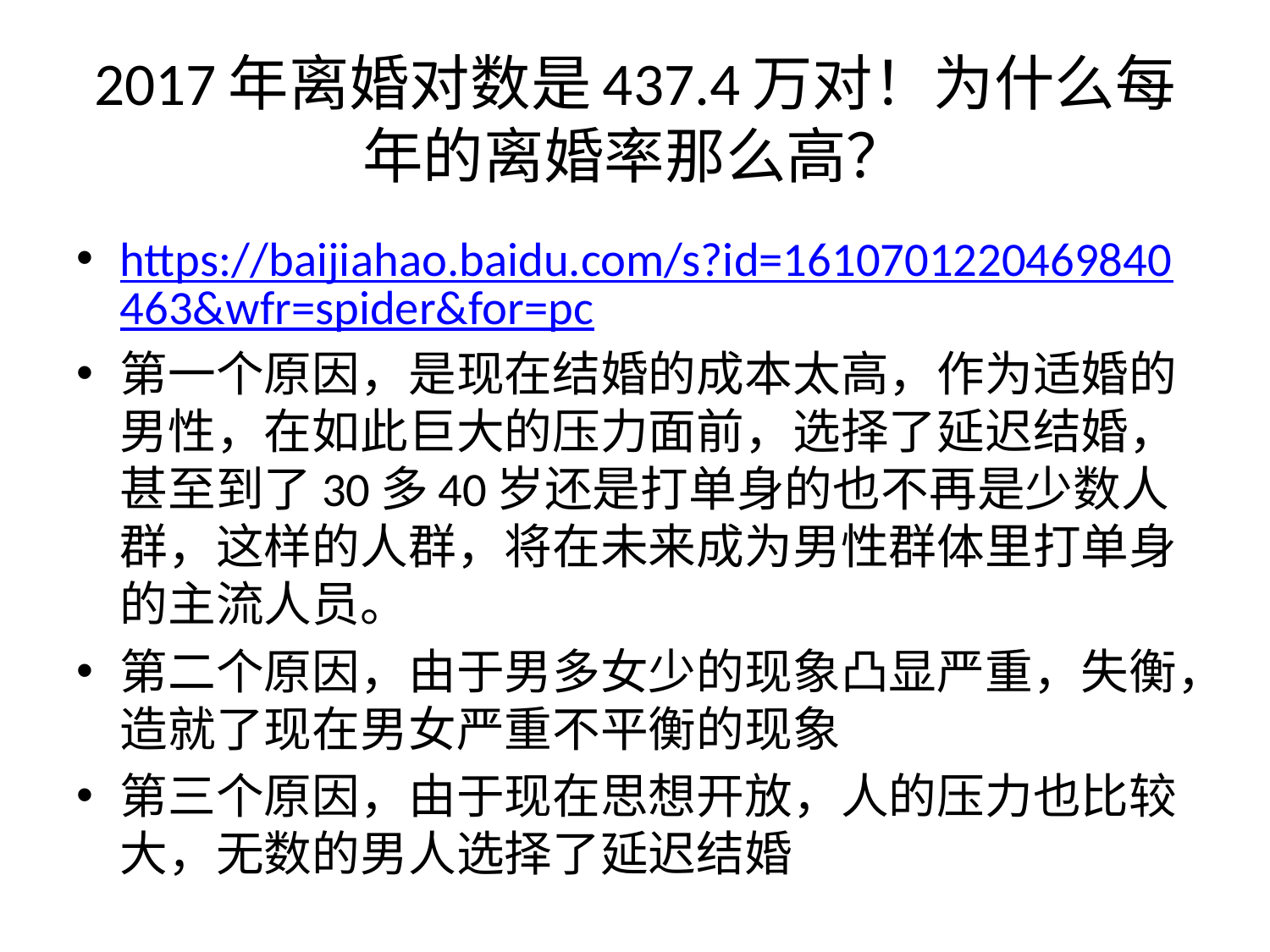

# 2017年离婚对数是437.4万对！为什么每年的离婚率那么高？
https://baijiahao.baidu.com/s?id=1610701220469840463&wfr=spider&for=pc
第一个原因，是现在结婚的成本太高，作为适婚的男性，在如此巨大的压力面前，选择了延迟结婚，甚至到了30多40岁还是打单身的也不再是少数人群，这样的人群，将在未来成为男性群体里打单身的主流人员。
第二个原因，由于男多女少的现象凸显严重，失衡，造就了现在男女严重不平衡的现象
第三个原因，由于现在思想开放，人的压力也比较大，无数的男人选择了延迟结婚